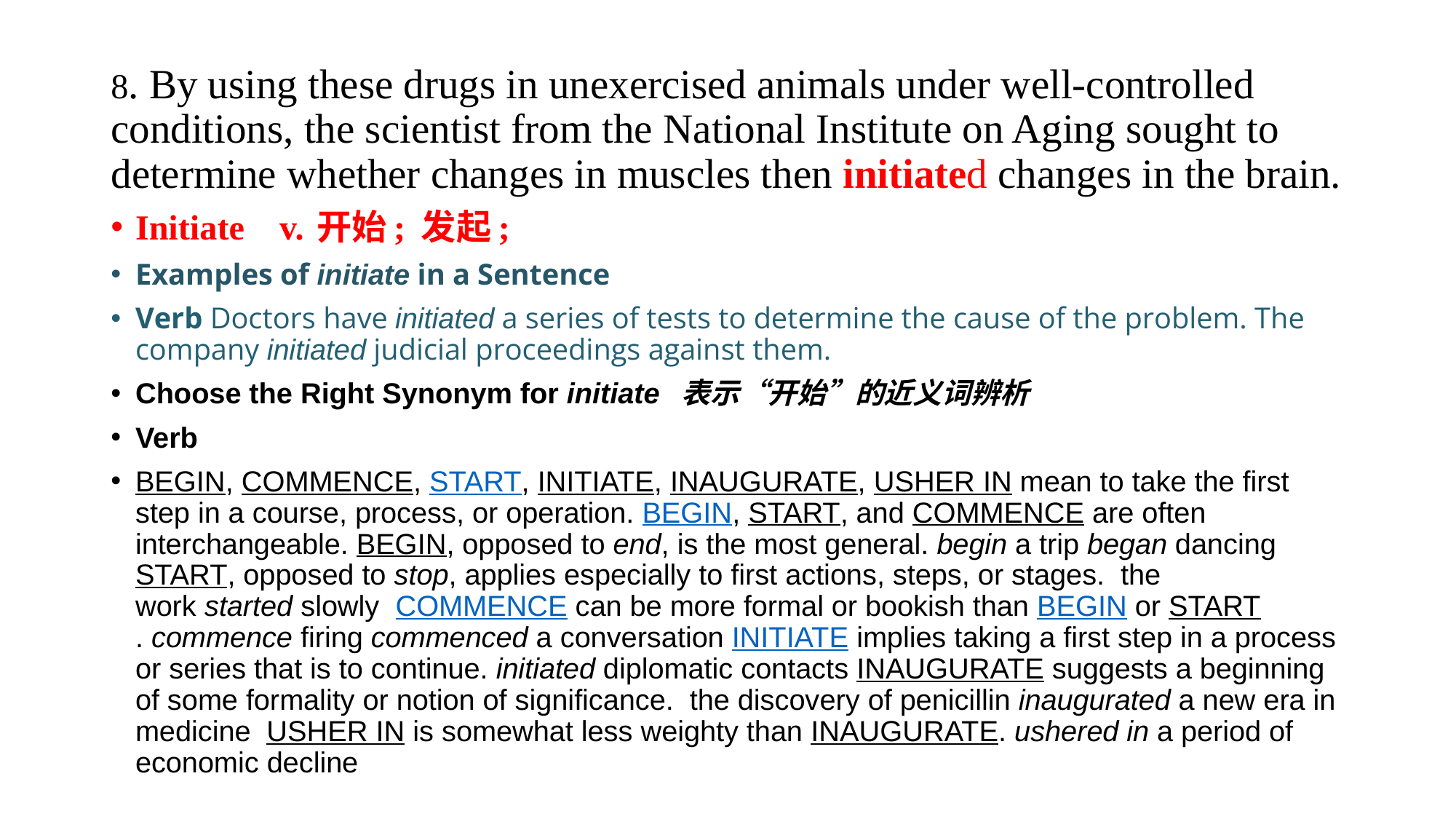

#
8. By using these drugs in unexercised animals under well-controlled conditions, the scientist from the National Institute on Aging sought to determine whether changes in muscles then initiated changes in the brain.
Initiate    v.	开始; 发起;
Examples of initiate in a Sentence
Verb Doctors have initiated a series of tests to determine the cause of the problem. The company initiated judicial proceedings against them.
Choose the Right Synonym for initiate  表示“开始”的近义词辨析
Verb
BEGIN, COMMENCE, START, INITIATE, INAUGURATE, USHER IN mean to take the first step in a course, process, or operation. BEGIN, START, and COMMENCE are often interchangeable. BEGIN, opposed to end, is the most general. begin a trip began dancing START, opposed to stop, applies especially to first actions, steps, or stages.  the work started slowly  COMMENCE can be more formal or bookish than BEGIN or START. commence firing commenced a conversation INITIATE implies taking a first step in a process or series that is to continue. initiated diplomatic contacts INAUGURATE suggests a beginning of some formality or notion of significance.  the discovery of penicillin inaugurated a new era in medicine  USHER IN is somewhat less weighty than INAUGURATE. ushered in a period of economic decline